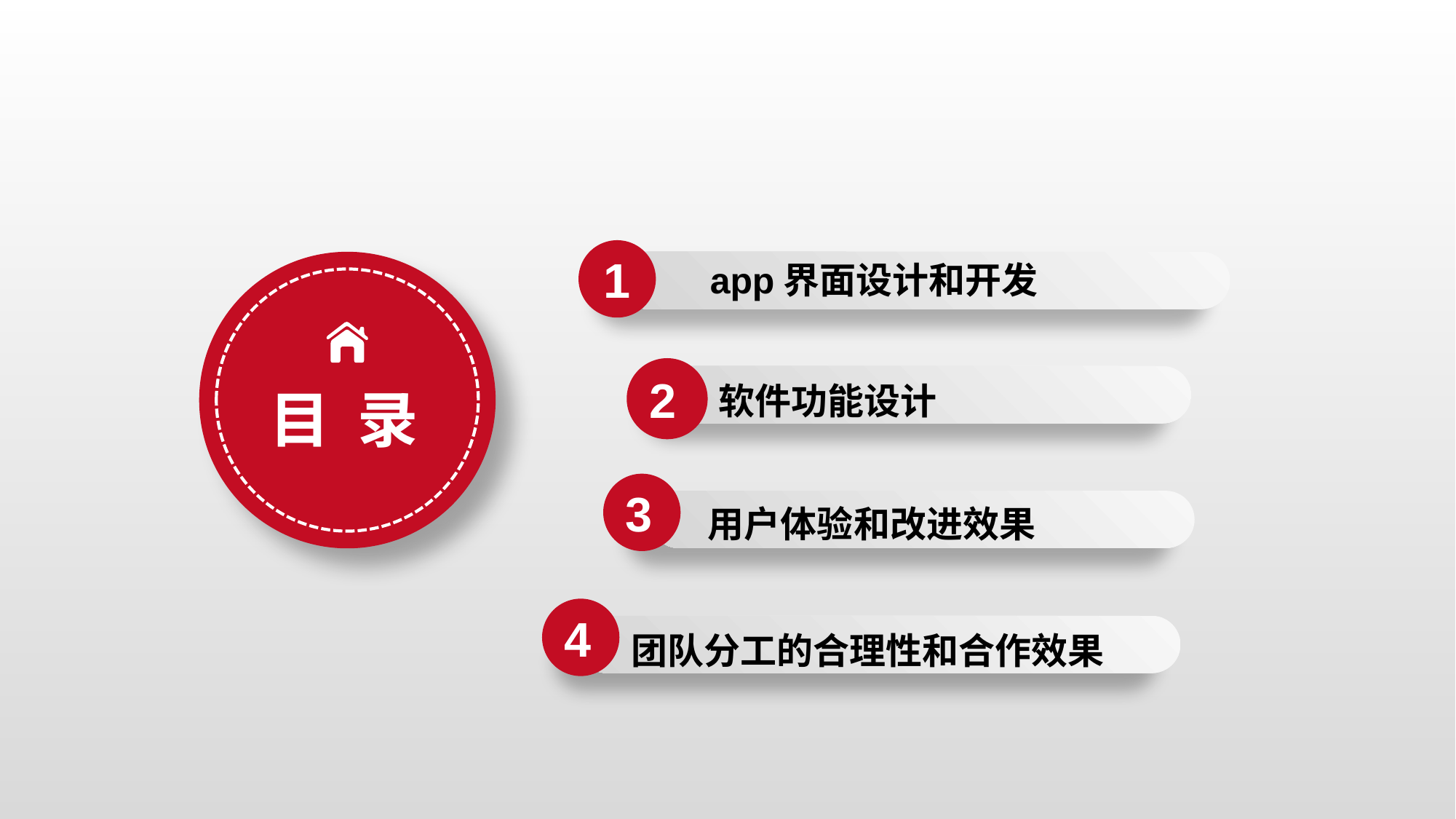

1

    app界面设计和开发

2

目  录
软件功能设计

3

用户体验和改进效果

4

团队分工的合理性和合作效果